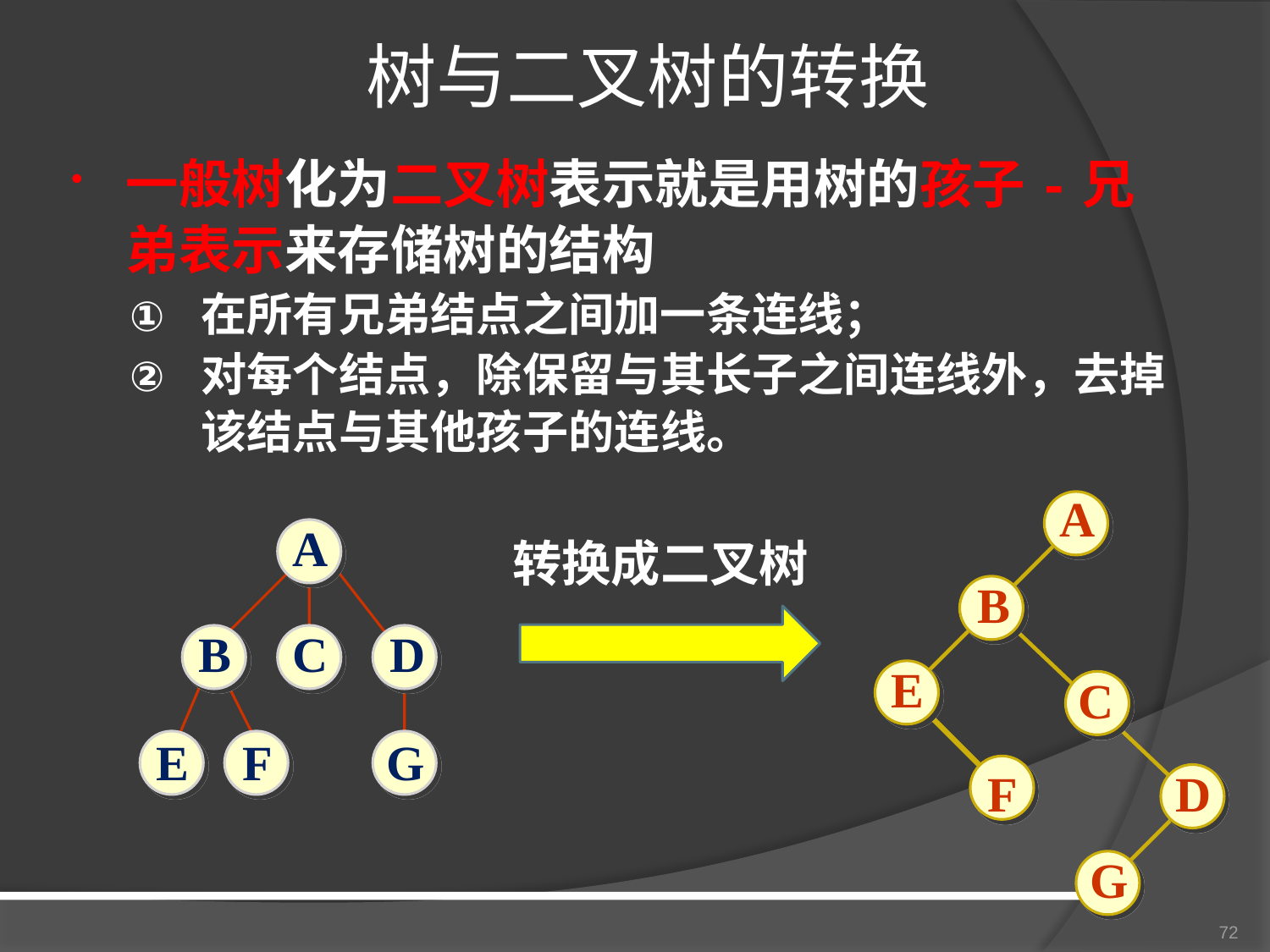

# 树与二叉树的转换
一般树化为二叉树表示就是用树的孩子-兄弟表示来存储树的结构
在所有兄弟结点之间加一条连线；
对每个结点，除保留与其长子之间连线外，去掉该结点与其他孩子的连线。
A

B

E

C

F
D

G

A

B
C
D

E
F
G

转换成二叉树

72